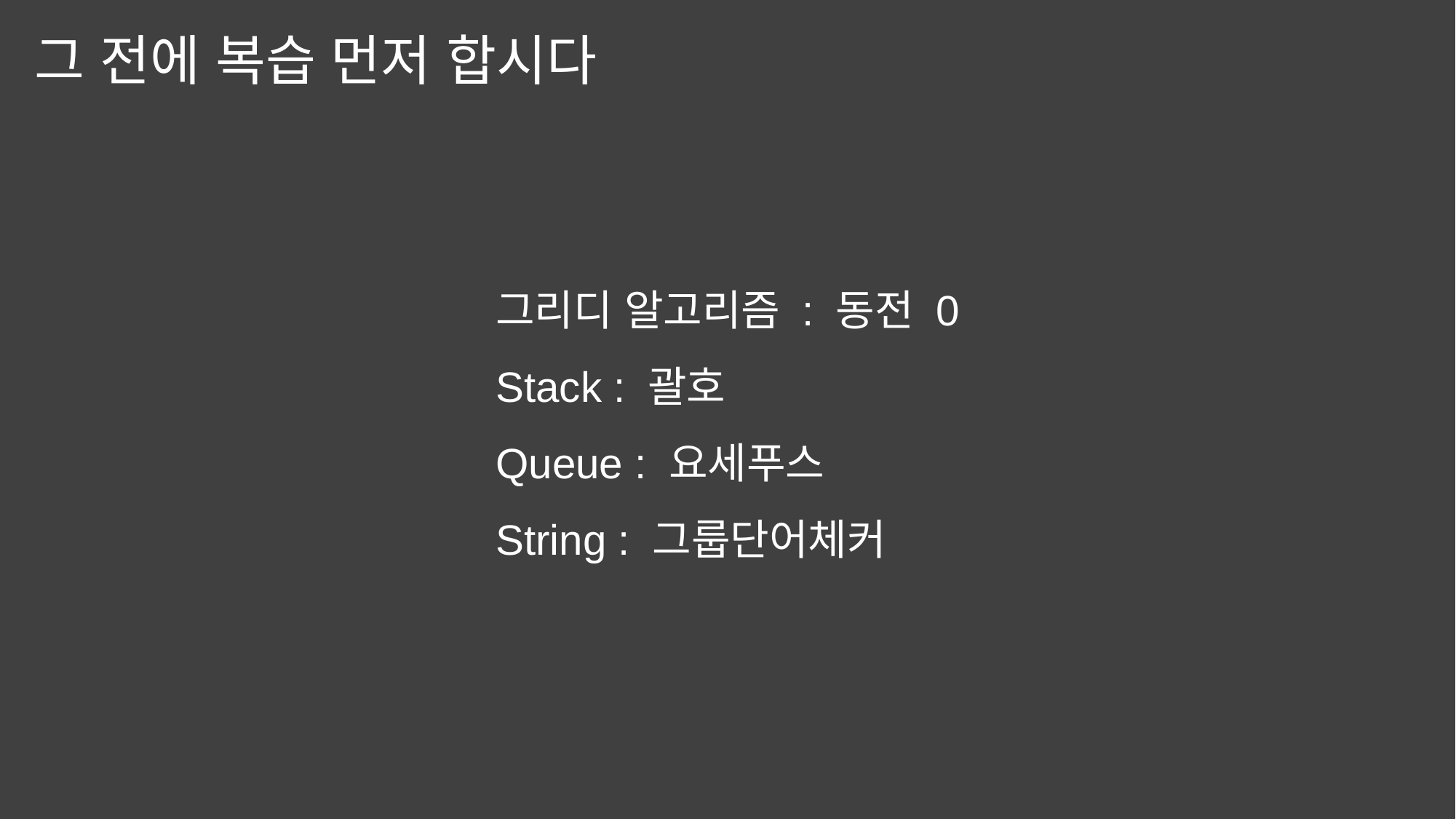

그 전에 복습 먼저 합시다
그리디 알고리즘 : 동전 0
Stack : 괄호
Queue : 요세푸스
String : 그룹단어체커